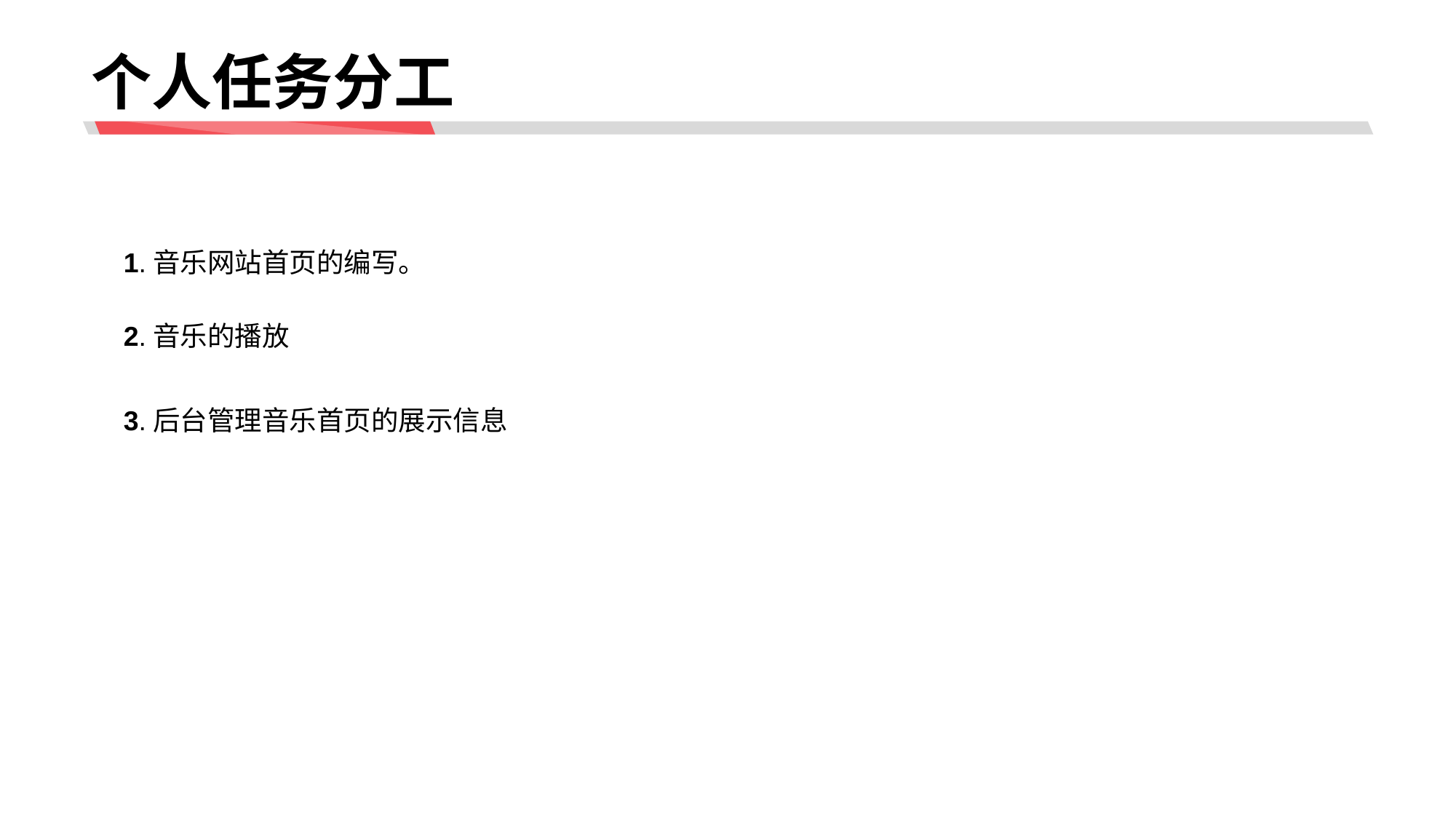

# 个人任务分工
1.音乐网站首页的编写。
2.音乐的播放
3.后台管理音乐首页的展示信息